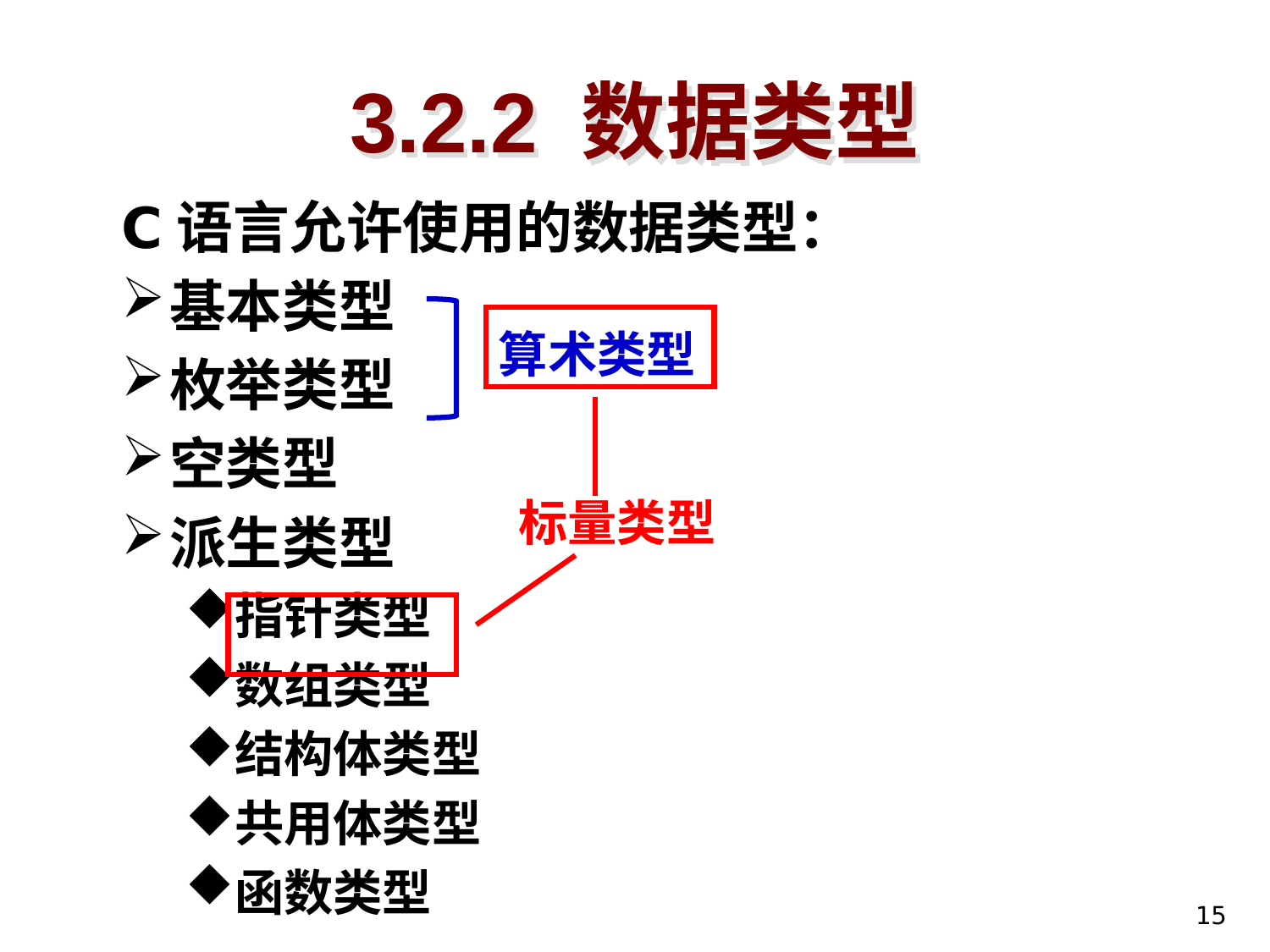

# 3.2.2 数据类型
C语言允许使用的数据类型：
基本类型
枚举类型
空类型
派生类型
指针类型
数组类型
结构体类型
共用体类型
函数类型

算术类型
标量类型

15